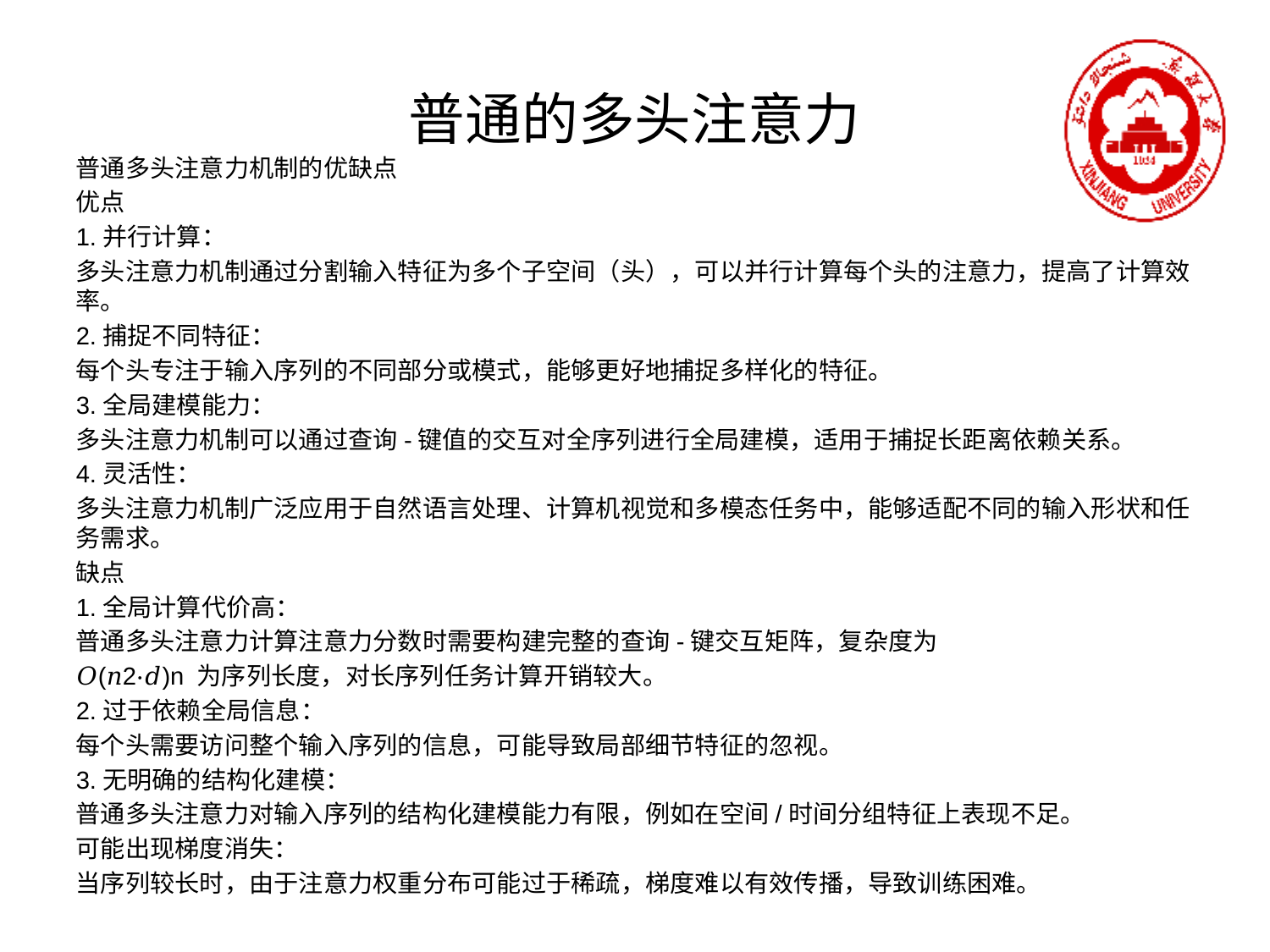

# 普通的多头注意力
普通多头注意力机制的优缺点
优点
1.并行计算：
多头注意力机制通过分割输入特征为多个子空间（头），可以并行计算每个头的注意力，提高了计算效率。
2.捕捉不同特征：
每个头专注于输入序列的不同部分或模式，能够更好地捕捉多样化的特征。
3.全局建模能力：
多头注意力机制可以通过查询-键值的交互对全序列进行全局建模，适用于捕捉长距离依赖关系。
4.灵活性：
多头注意力机制广泛应用于自然语言处理、计算机视觉和多模态任务中，能够适配不同的输入形状和任务需求。
缺点
1.全局计算代价高：
普通多头注意力计算注意力分数时需要构建完整的查询-键交互矩阵，复杂度为
𝑂(𝑛2⋅𝑑)n 为序列长度，对长序列任务计算开销较大。
2.过于依赖全局信息：
每个头需要访问整个输入序列的信息，可能导致局部细节特征的忽视。
3.无明确的结构化建模：
普通多头注意力对输入序列的结构化建模能力有限，例如在空间/时间分组特征上表现不足。
可能出现梯度消失：
当序列较长时，由于注意力权重分布可能过于稀疏，梯度难以有效传播，导致训练困难。